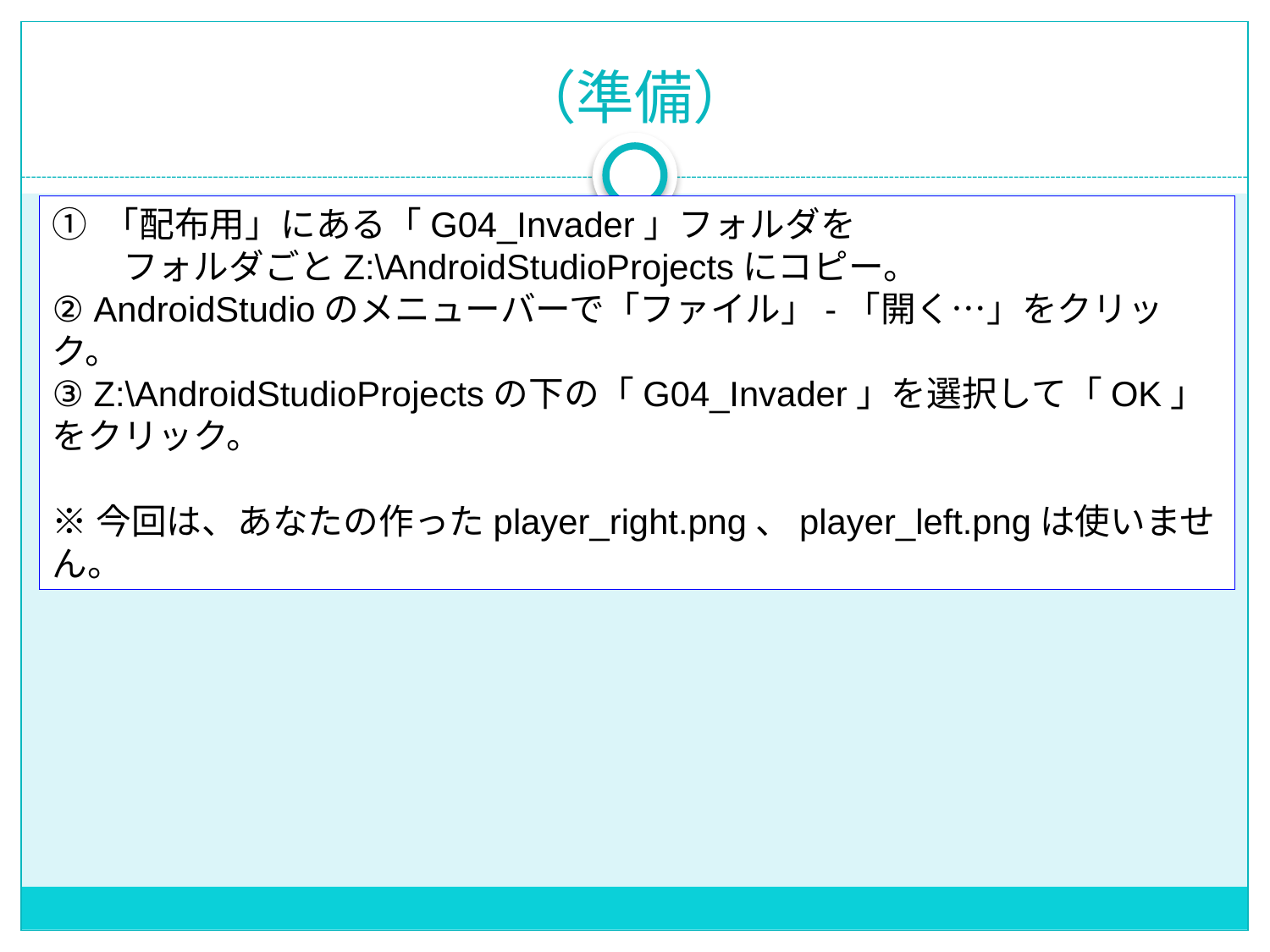

# （準備）
① 「配布用」にある「G04_Invader」フォルダを
　　フォルダごとZ:\AndroidStudioProjectsにコピー。
② AndroidStudioのメニューバーで「ファイル」-「開く…」をクリック。
③ Z:\AndroidStudioProjectsの下の「G04_Invader」を選択して「OK」をクリック。

※今回は、あなたの作ったplayer_right.png、player_left.pngは使いません。